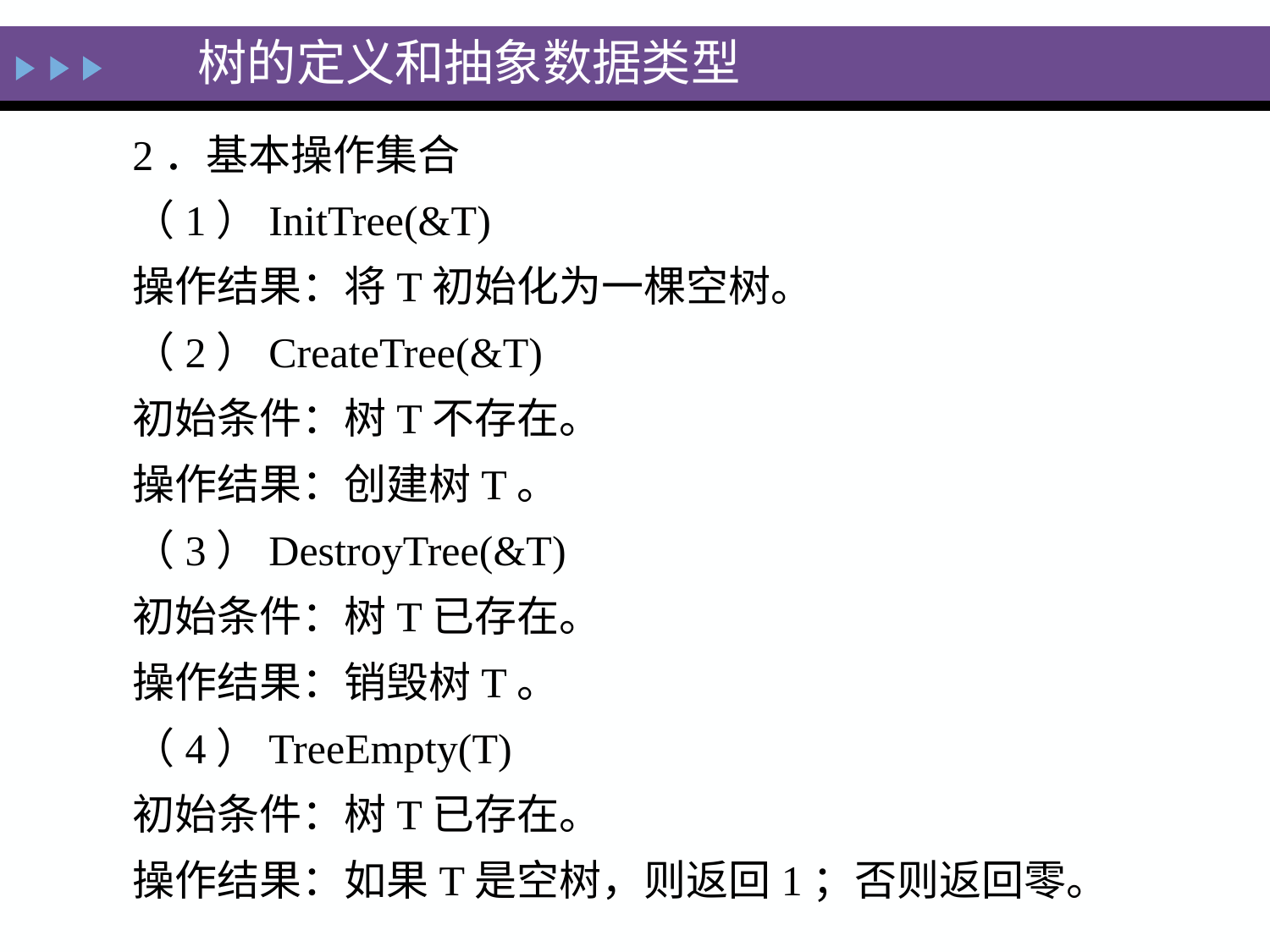

# 树的定义和抽象数据类型
2．基本操作集合
（1）InitTree(&T)
操作结果：将T初始化为一棵空树。
（2）CreateTree(&T)
初始条件：树T不存在。
操作结果：创建树T。
（3）DestroyTree(&T)
初始条件：树T已存在。
操作结果：销毁树T。
（4）TreeEmpty(T)
初始条件：树T已存在。
操作结果：如果T是空树，则返回1；否则返回零。